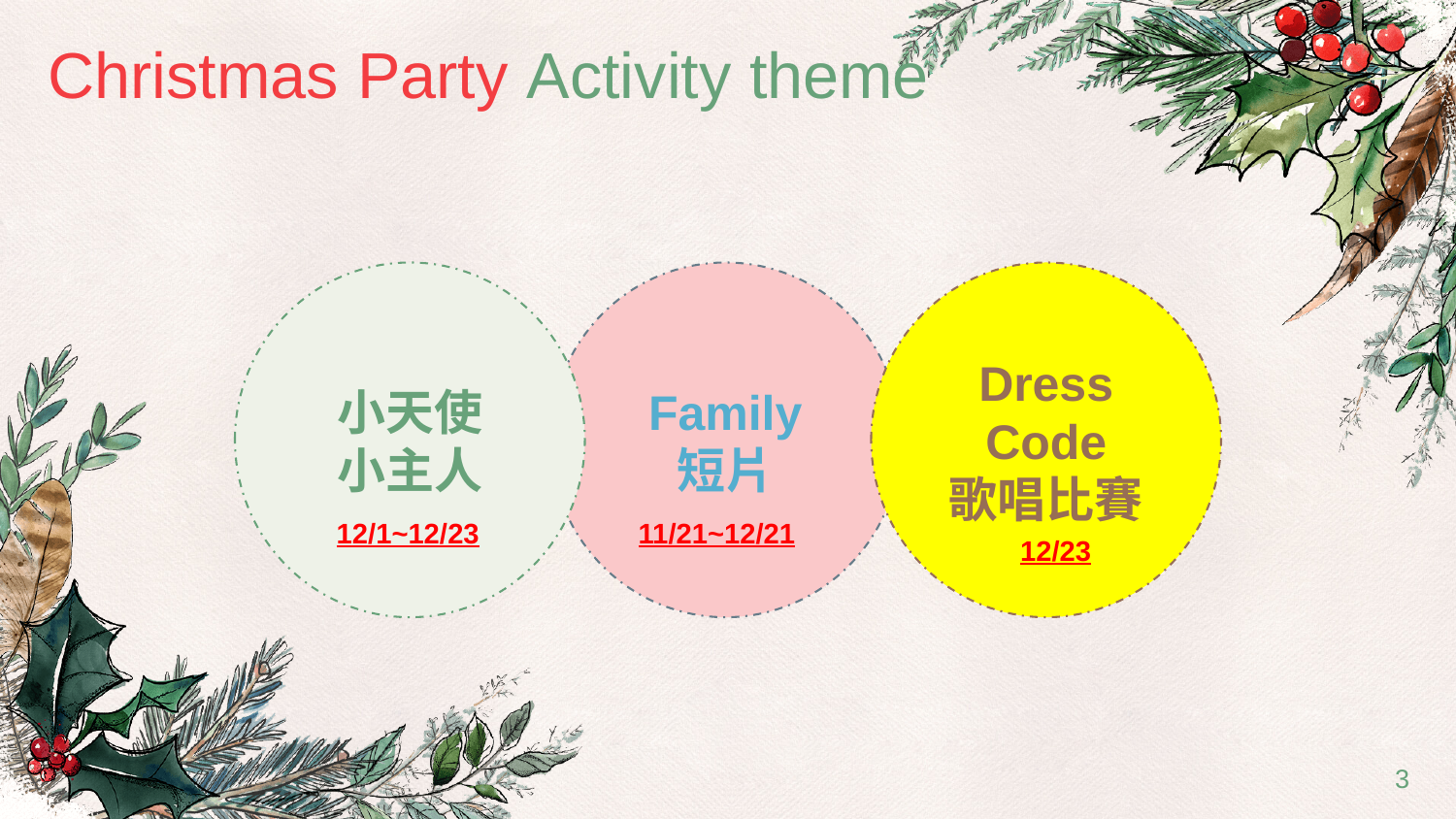

# Christmas Party Activity theme
小天使
小主人
Family
短片
Dress Code
歌唱比賽
12/1~12/23
11/21~12/21
12/23
3